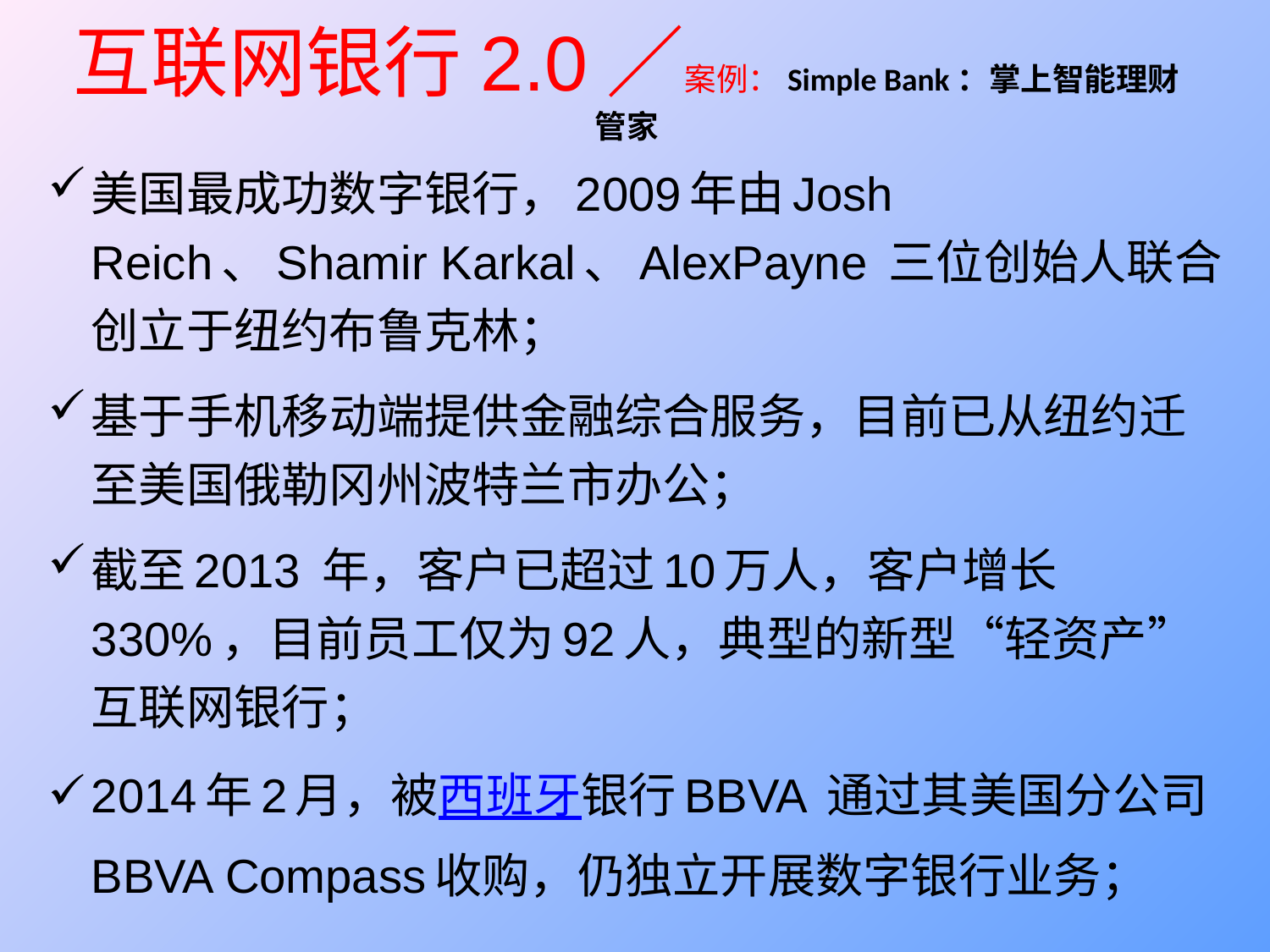

# 互联网银行2.0／案例：Simple Bank：掌上智能理财管家
美国最成功数字银行，2009年由Josh Reich、Shamir Karkal、AlexPayne 三位创始人联合创立于纽约布鲁克林；
基于手机移动端提供金融综合服务，目前已从纽约迁至美国俄勒冈州波特兰市办公；
截至2013 年，客户已超过10万人，客户增长330%，目前员工仅为92人，典型的新型“轻资产”互联网银行；
2014年2月，被西班牙银行BBVA 通过其美国分公司BBVA Compass收购，仍独立开展数字银行业务；